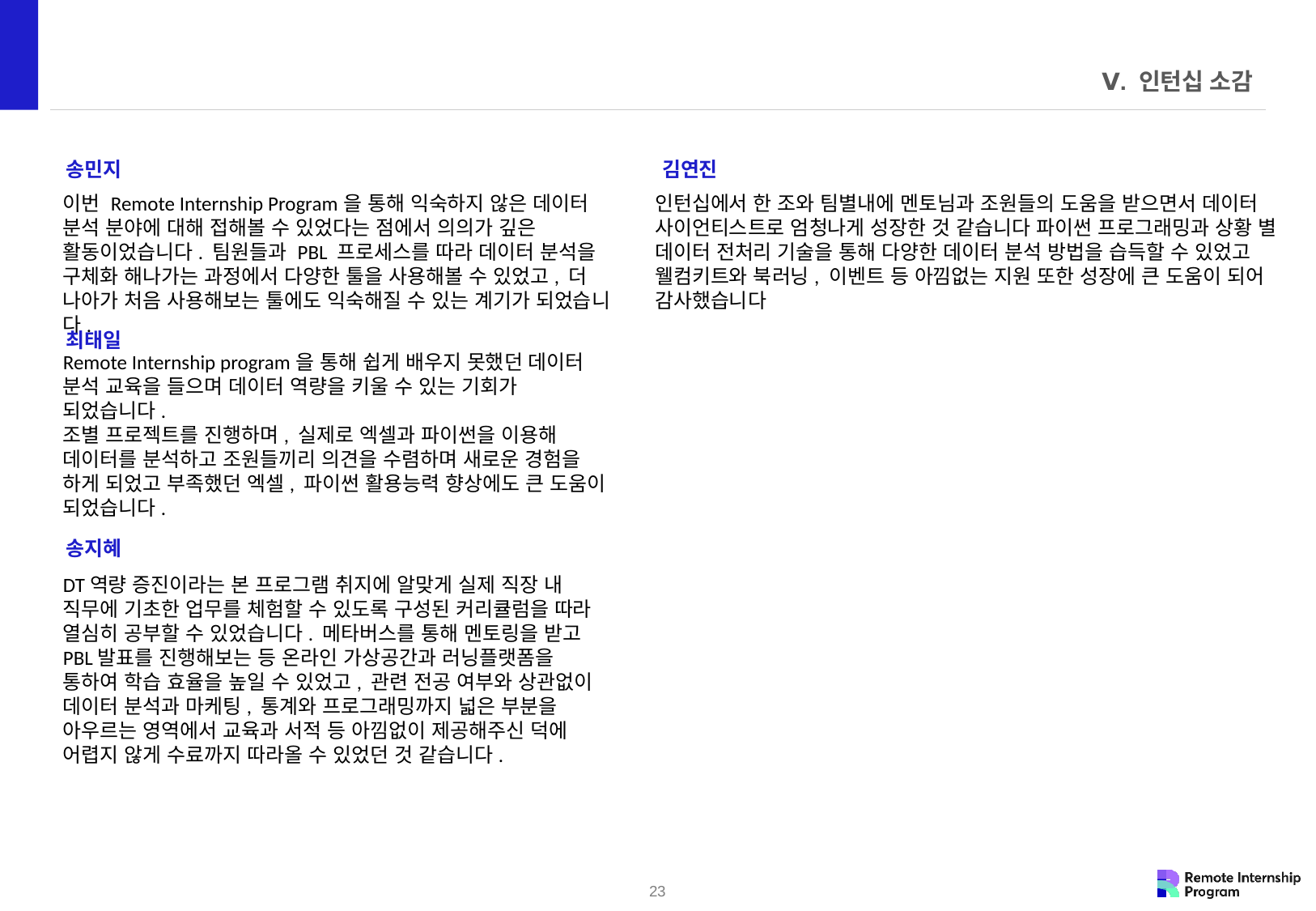

Ⅴ. 인턴십 소감

송민지
김연진
인턴십에서 한 조와 팀별내에 멘토님과 조원들의 도움을 받으면서 데이터 사이언티스트로 엄청나게 성장한 것 같습니다 파이썬 프로그래밍과 상황 별 데이터 전처리 기술을 통해 다양한 데이터 분석 방법을 습득할 수 있었고 웰컴키트와 북러닝, 이벤트 등 아낌없는 지원 또한 성장에 큰 도움이 되어 감사했습니다
이번 Remote Internship Program을 통해 익숙하지 않은 데이터 분석 분야에 대해 접해볼 수 있었다는 점에서 의의가 깊은 활동이었습니다. 팀원들과 PBL 프로세스를 따라 데이터 분석을 구체화 해나가는 과정에서 다양한 툴을 사용해볼 수 있었고, 더 나아가 처음 사용해보는 툴에도 익숙해질 수 있는 계기가 되었습니다.
최태일
Remote Internship program을 통해 쉽게 배우지 못했던 데이터 분석 교육을 들으며 데이터 역량을 키울 수 있는 기회가 되었습니다.
조별 프로젝트를 진행하며, 실제로 엑셀과 파이썬을 이용해 데이터를 분석하고 조원들끼리 의견을 수렴하며 새로운 경험을 하게 되었고 부족했던 엑셀, 파이썬 활용능력 향상에도 큰 도움이 되었습니다.
송지혜
DT역량 증진이라는 본 프로그램 취지에 알맞게 실제 직장 내 직무에 기초한 업무를 체험할 수 있도록 구성된 커리큘럼을 따라 열심히 공부할 수 있었습니다. 메타버스를 통해 멘토링을 받고 PBL발표를 진행해보는 등 온라인 가상공간과 러닝플랫폼을 통하여 학습 효율을 높일 수 있었고, 관련 전공 여부와 상관없이 데이터 분석과 마케팅, 통계와 프로그래밍까지 넓은 부분을 아우르는 영역에서 교육과 서적 등 아낌없이 제공해주신 덕에 어렵지 않게 수료까지 따라올 수 있었던 것 같습니다.